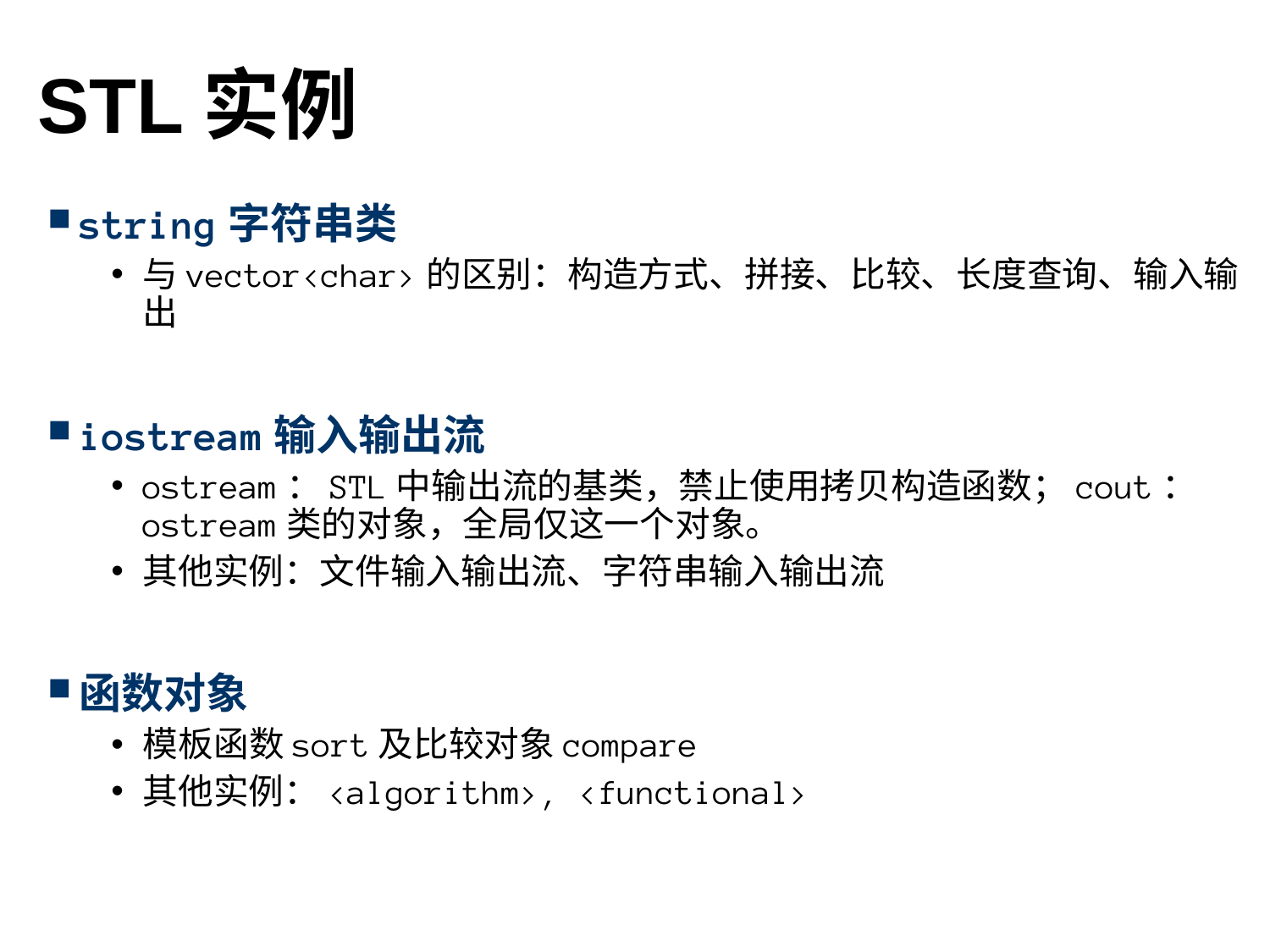

# STL实例
string字符串类
与vector<char>的区别：构造方式、拼接、比较、长度查询、输入输出

iostream输入输出流
ostream：STL中输出流的基类，禁止使用拷贝构造函数；cout：ostream类的对象，全局仅这一个对象。
其他实例：文件输入输出流、字符串输入输出流

函数对象
模板函数sort及比较对象compare
其他实例：<algorithm>, <functional>